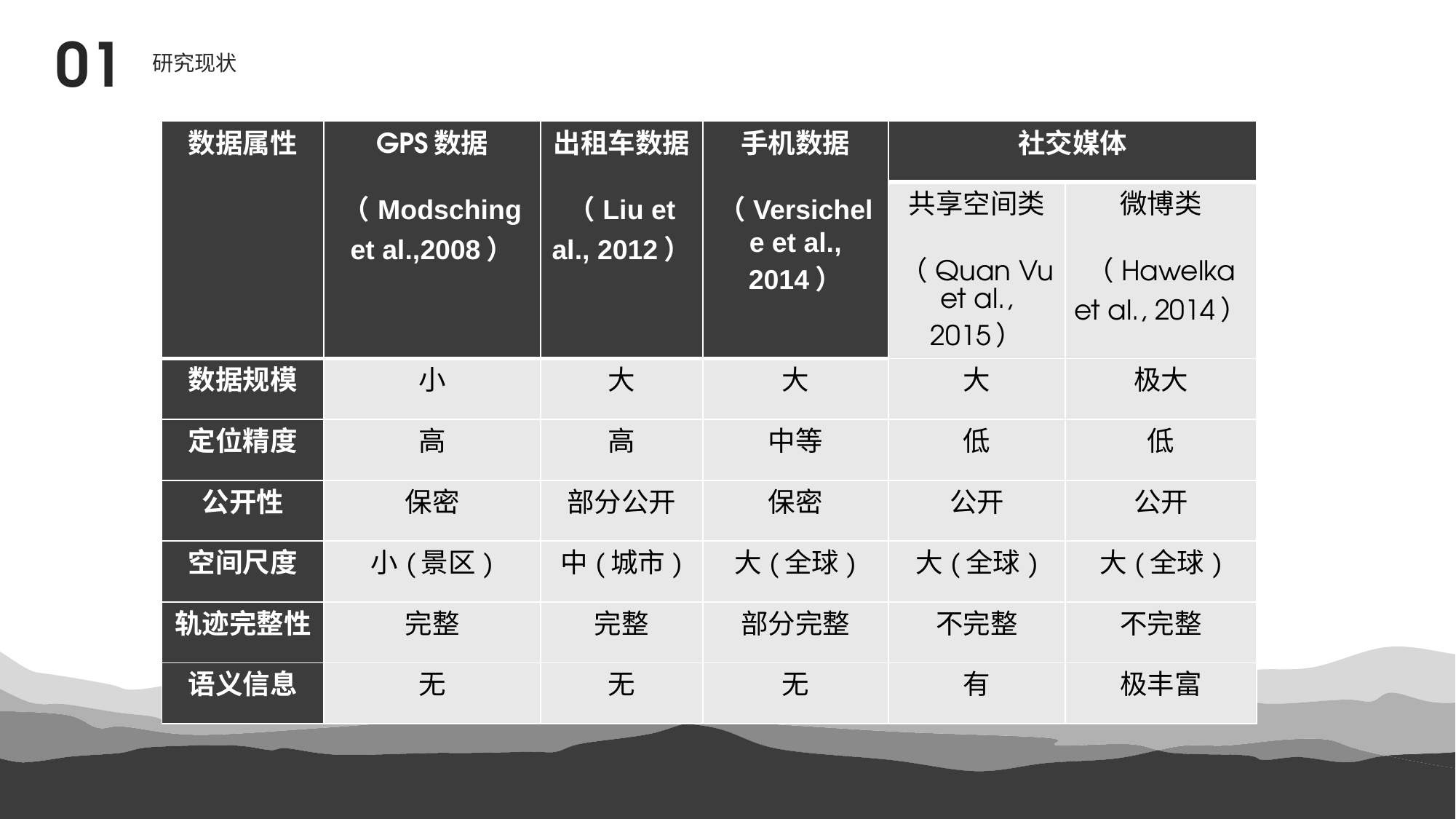

01
研究现状
| 数据属性 | GPS数据 （Modsching et al.,2008） | 出租车数据 （Liu et al., 2012） | 手机数据 （Versichele et al., 2014） | 社交媒体 |  |
| --- | --- | --- | --- | --- | --- |
|  |  |  |  | 共享空间类 （Quan Vu et al., 2015） | 微博类 （Hawelka et al., 2014） |
| 数据规模 | 小 | 大 | 大 | 大 | 极大 |
| 定位精度 | 高 | 高 | 中等 | 低 | 低 |
| 公开性 | 保密 | 部分公开 | 保密 | 公开 | 公开 |
| 空间尺度 | 小(景区) | 中(城市) | 大(全球) | 大(全球) | 大(全球) |
| 轨迹完整性 | 完整 | 完整 | 部分完整 | 不完整 | 不完整 |
| 语义信息 | 无 | 无 | 无 | 有 | 极丰富 |